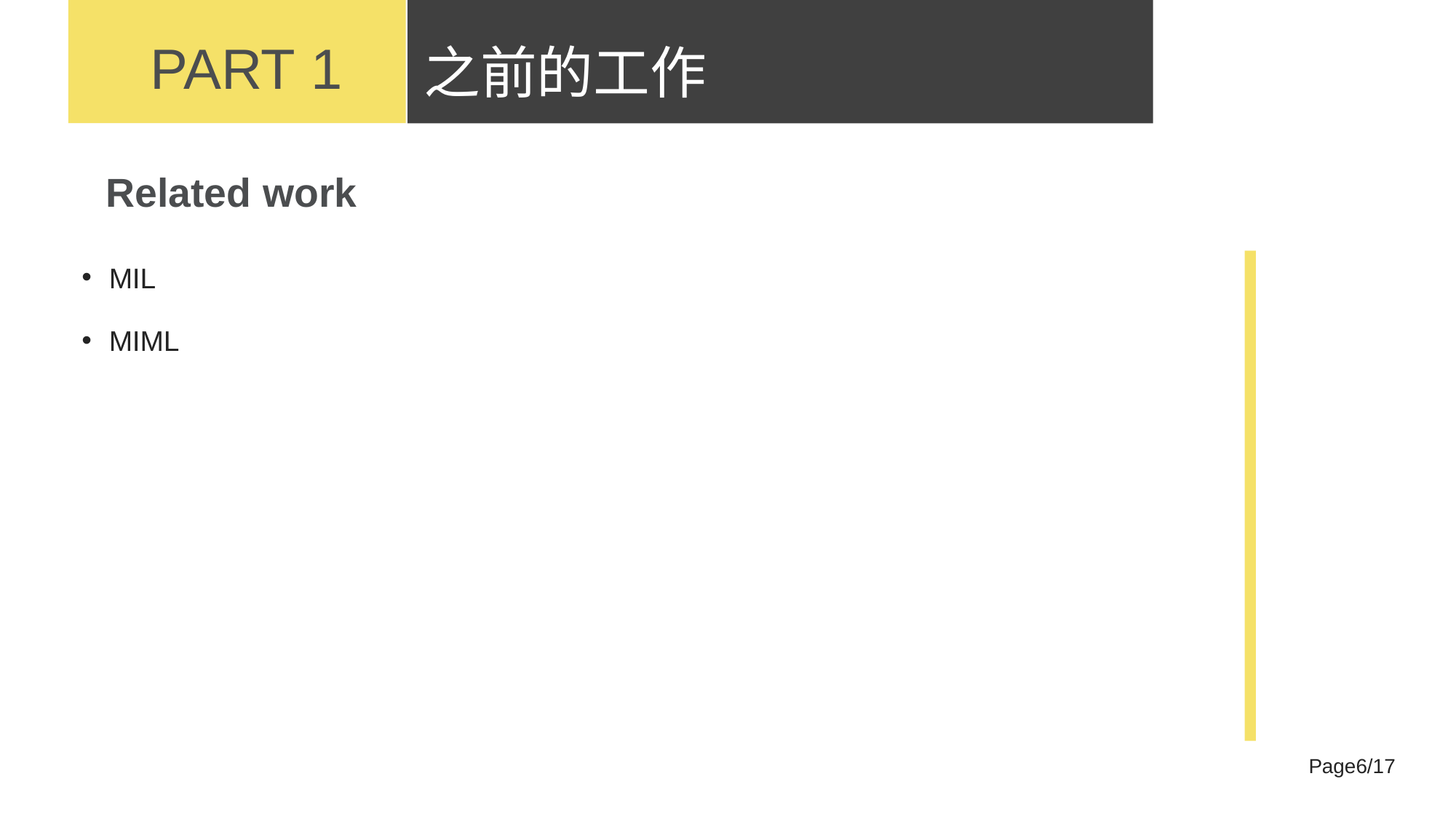

PART 1
之前的工作
Related work
MIL
MIML

Page6/17